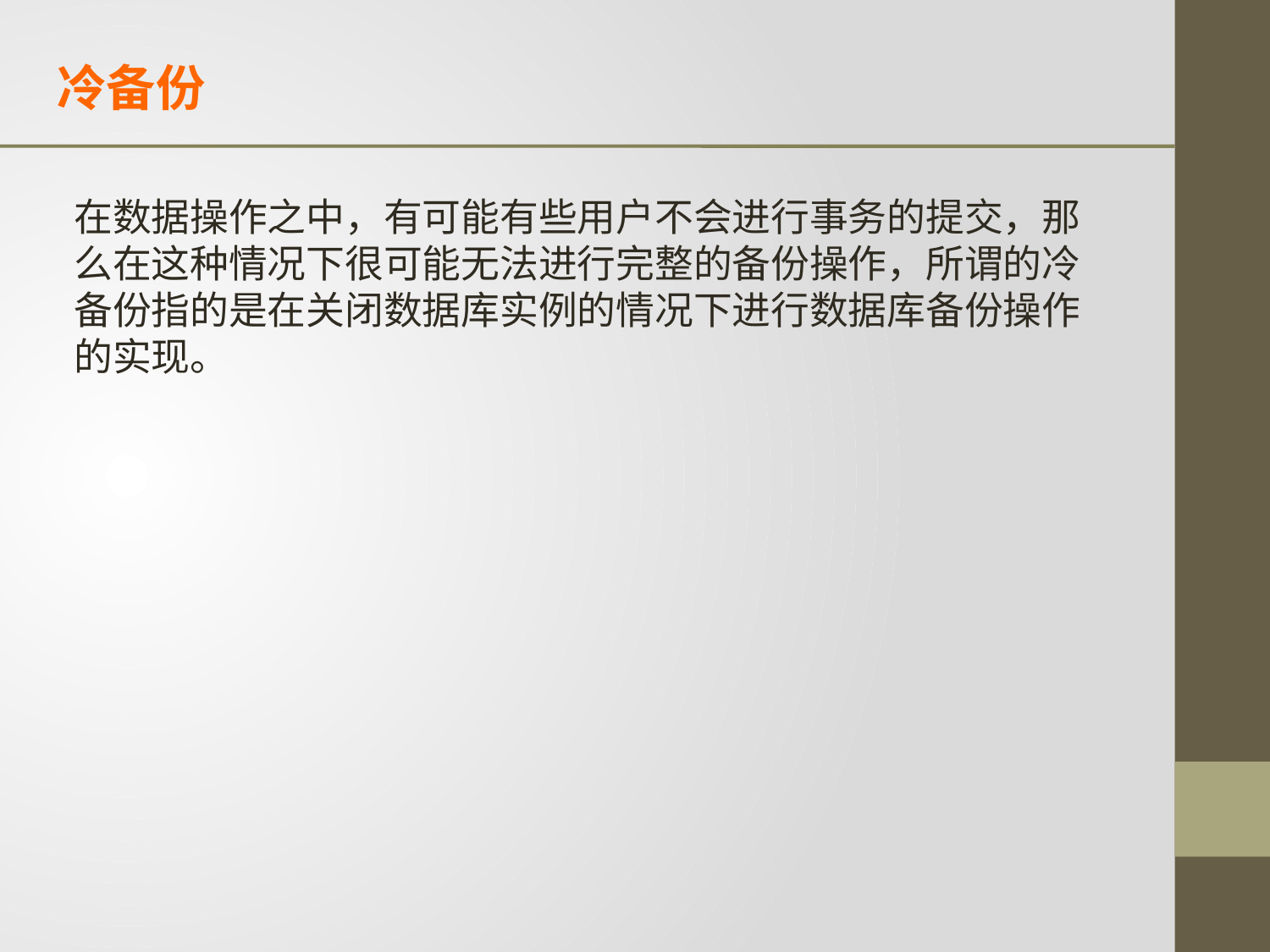

冷备份
在数据操作之中，有可能有些用户不会进行事务的提交，那么在这种情况下很可能无法进行完整的备份操作，所谓的冷备份指的是在关闭数据库实例的情况下进行数据库备份操作的实现。